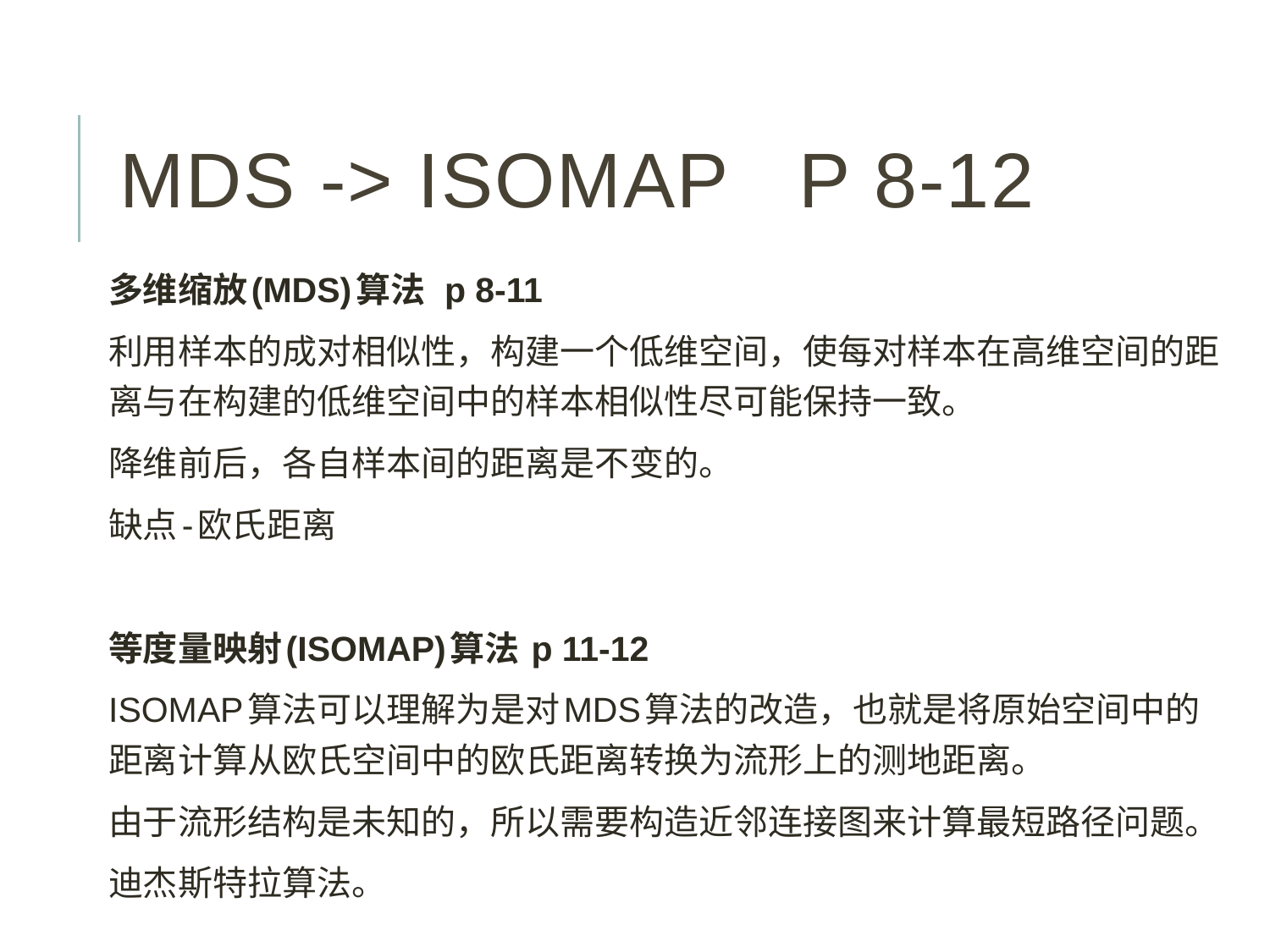

# MDS -> ISOMAP   p 8-12
多维缩放(MDS)算法  p 8-11
利用样本的成对相似性，构建一个低维空间，使每对样本在高维空间的距离与在构建的低维空间中的样本相似性尽可能保持一致。
降维前后，各自样本间的距离是不变的。
缺点-欧氏距离

等度量映射(ISOMAP)算法 p 11-12
ISOMAP算法可以理解为是对MDS算法的改造，也就是将原始空间中的距离计算从欧氏空间中的欧氏距离转换为流形上的测地距离。
由于流形结构是未知的，所以需要构造近邻连接图来计算最短路径问题。
迪杰斯特拉算法。